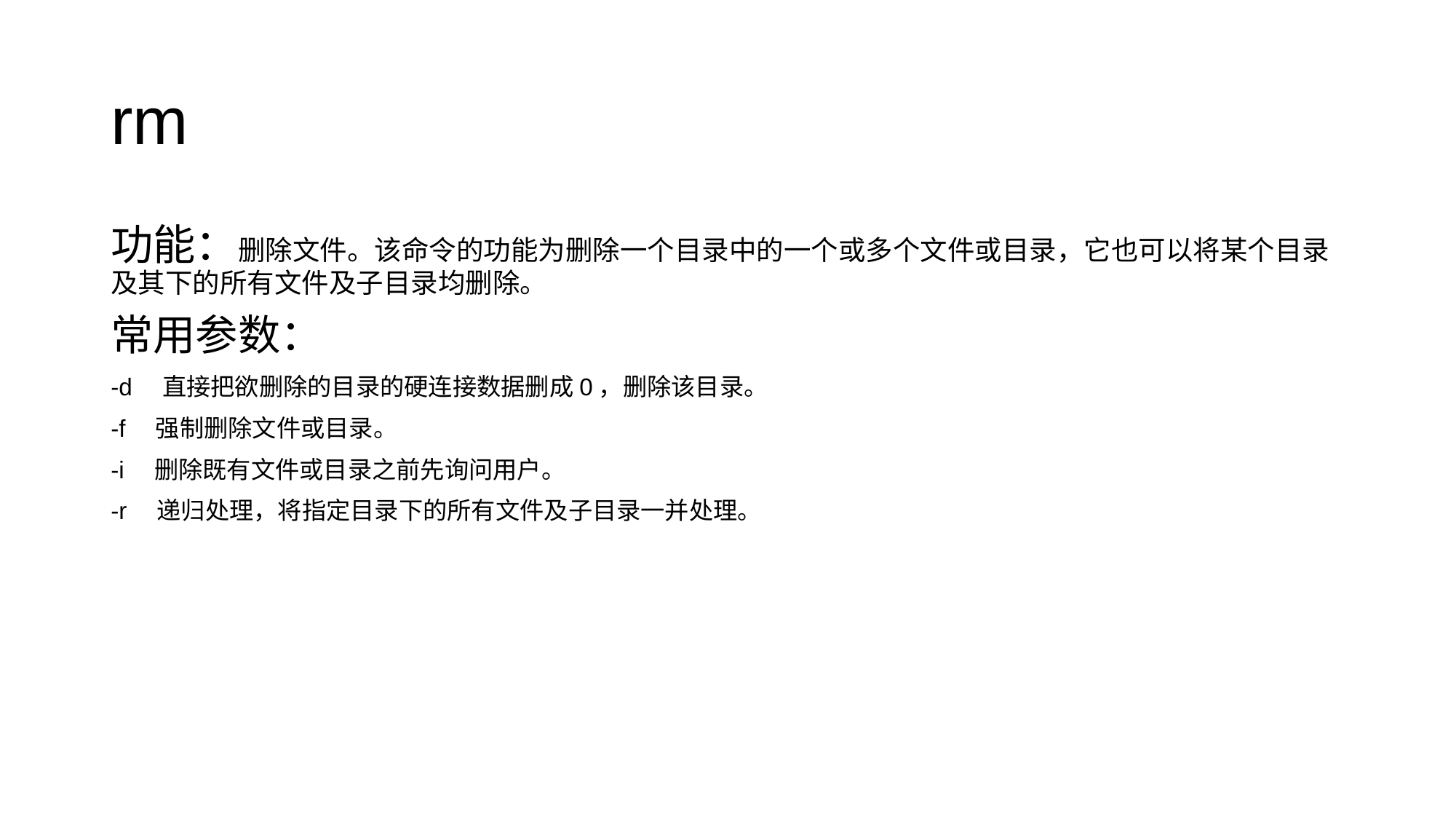

# rm
功能：删除文件。该命令的功能为删除一个目录中的一个或多个文件或目录，它也可以将某个目录及其下的所有文件及子目录均删除。
常用参数：
-d　直接把欲删除的目录的硬连接数据删成0，删除该目录。
-f　强制删除文件或目录。
-i　删除既有文件或目录之前先询问用户。
-r　递归处理，将指定目录下的所有文件及子目录一并处理。